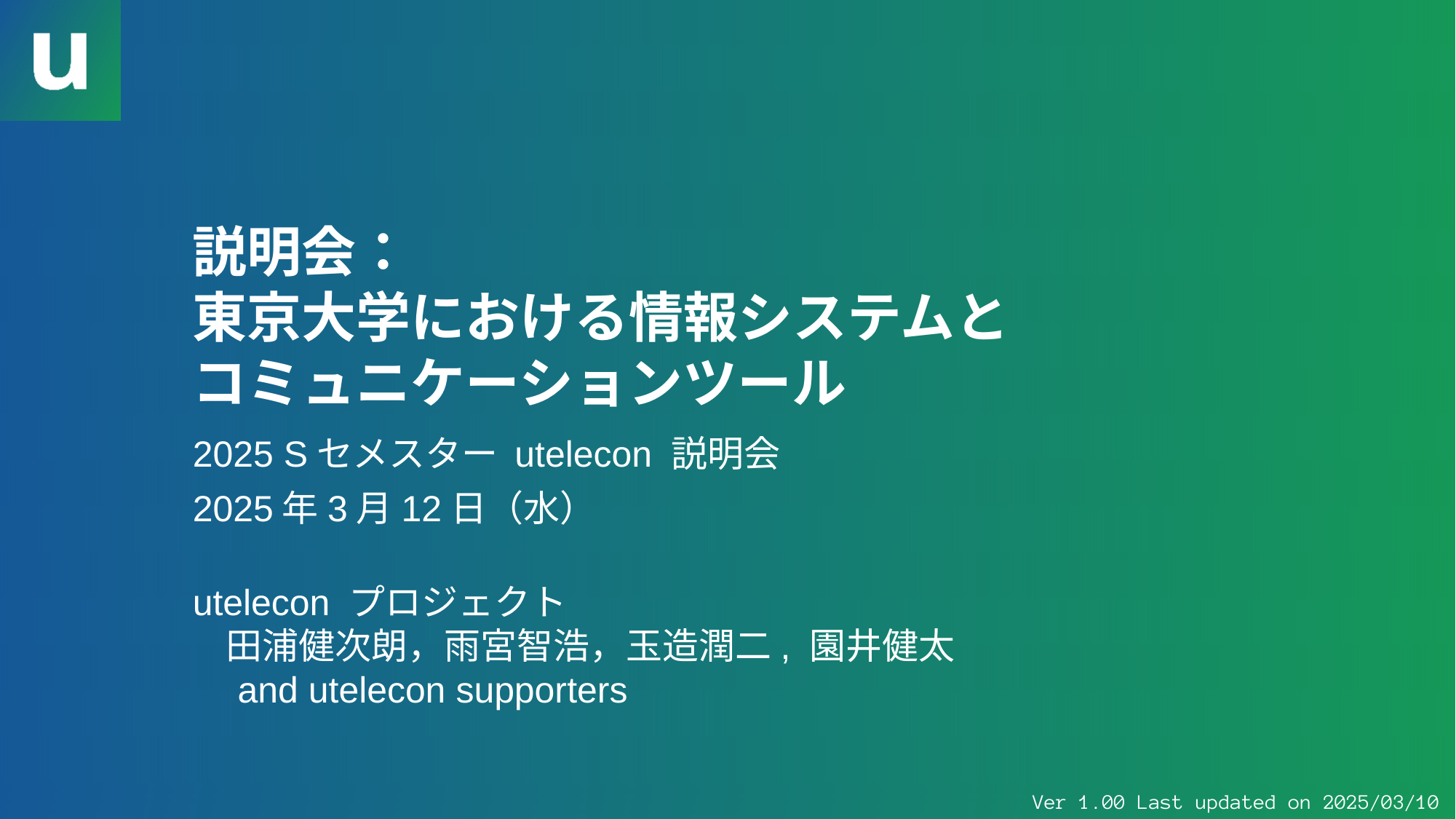

# 説明会： 東京大学における情報システムと コミュニケーションツール
2025 Sセメスター utelecon 説明会
2025年3月12日（水）
utelecon プロジェクト
   田浦健次朗，雨宮智浩，玉造潤二, 園井健太
　and utelecon supporters
Ver 1.00 Last updated on 2025/03/10